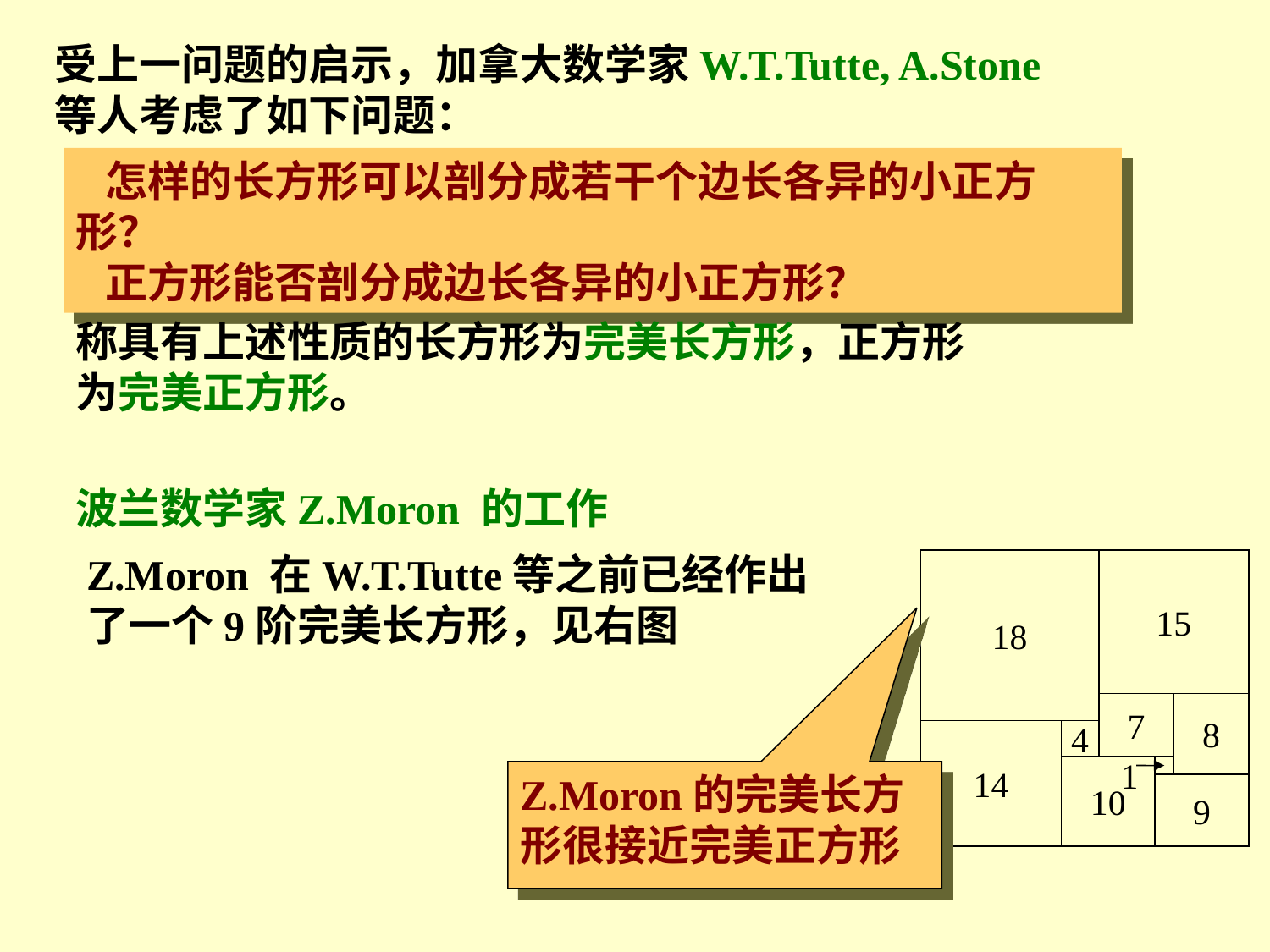

受上一问题的启示，加拿大数学家W.T.Tutte, A.Stone等人考虑了如下问题：
  怎样的长方形可以剖分成若干个边长各异的小正方形？
  正方形能否剖分成边长各异的小正方形？
称具有上述性质的长方形为完美长方形，正方形为完美正方形。
波兰数学家Z.Moron 的工作
Z.Moron 在W.T.Tutte等之前已经作出了一个9阶完美长方形，见右图

18
15
7
8
14
4
1
10
9

Z.Moron的完美长方形很接近完美正方形